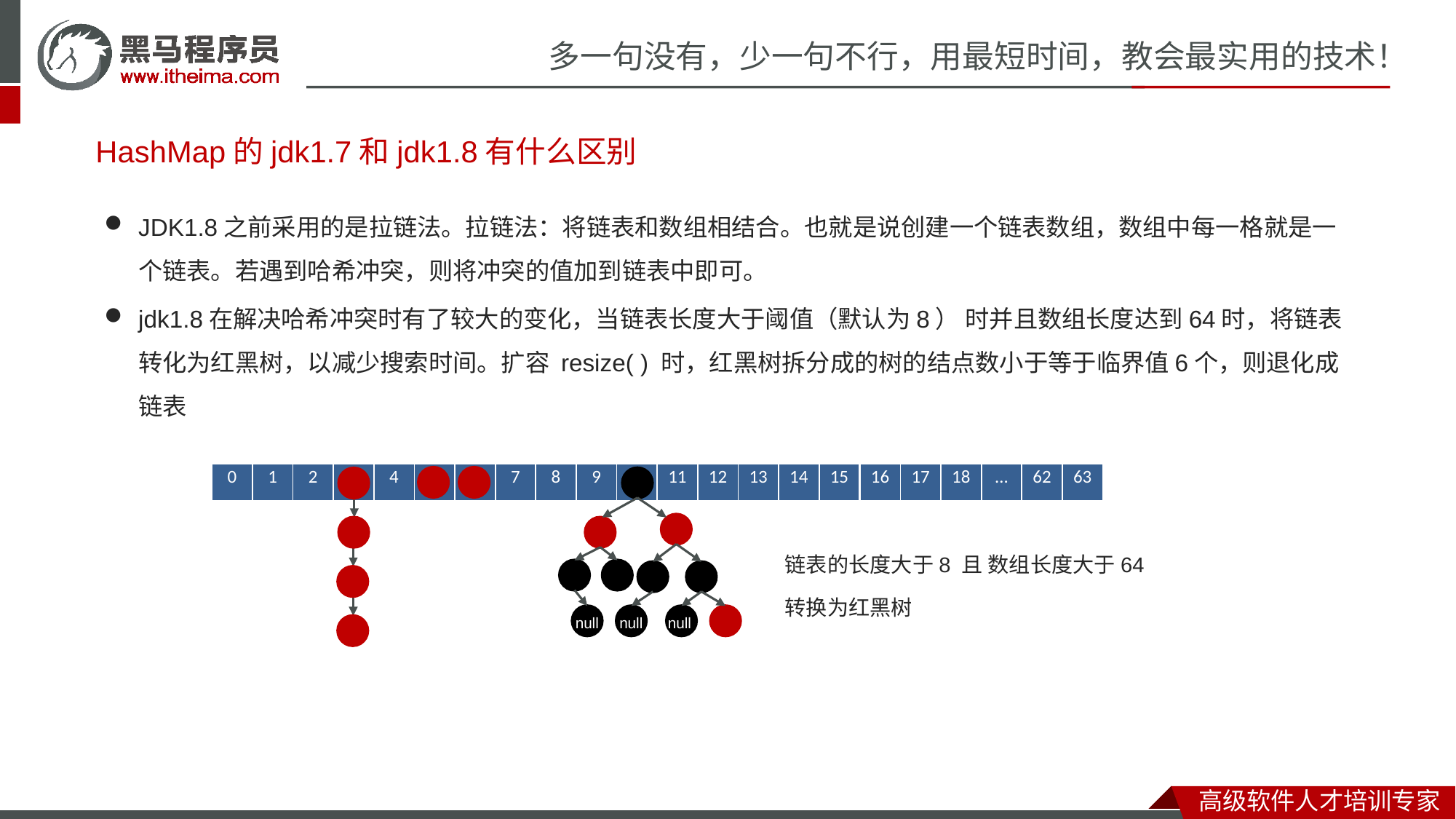

# HashMap的jdk1.7和jdk1.8有什么区别

JDK1.8之前采用的是拉链法。拉链法：将链表和数组相结合。也就是说创建一个链表数组，数组中每一格就是一个链表。若遇到哈希冲突，则将冲突的值加到链表中即可。
jdk1.8在解决哈希冲突时有了较大的变化，当链表长度大于阈值（默认为8） 时并且数组长度达到64时，将链表转化为红黑树，以减少搜索时间。扩容 resize( ) 时，红黑树拆分成的树的结点数小于等于临界值6个，则退化成链表
| 16 | 17 | 18 | … | 62 | 63 |
| --- | --- | --- | --- | --- | --- |
| 0 | 1 | 2 | 3 | 4 | 5 | 6 | 7 | 8 | 9 | 10 | 11 | 12 | 13 | 14 | 15 |
| --- | --- | --- | --- | --- | --- | --- | --- | --- | --- | --- | --- | --- | --- | --- | --- |

链表的长度大于8 且 数组长度大于64
转换为红黑树

null
null
null